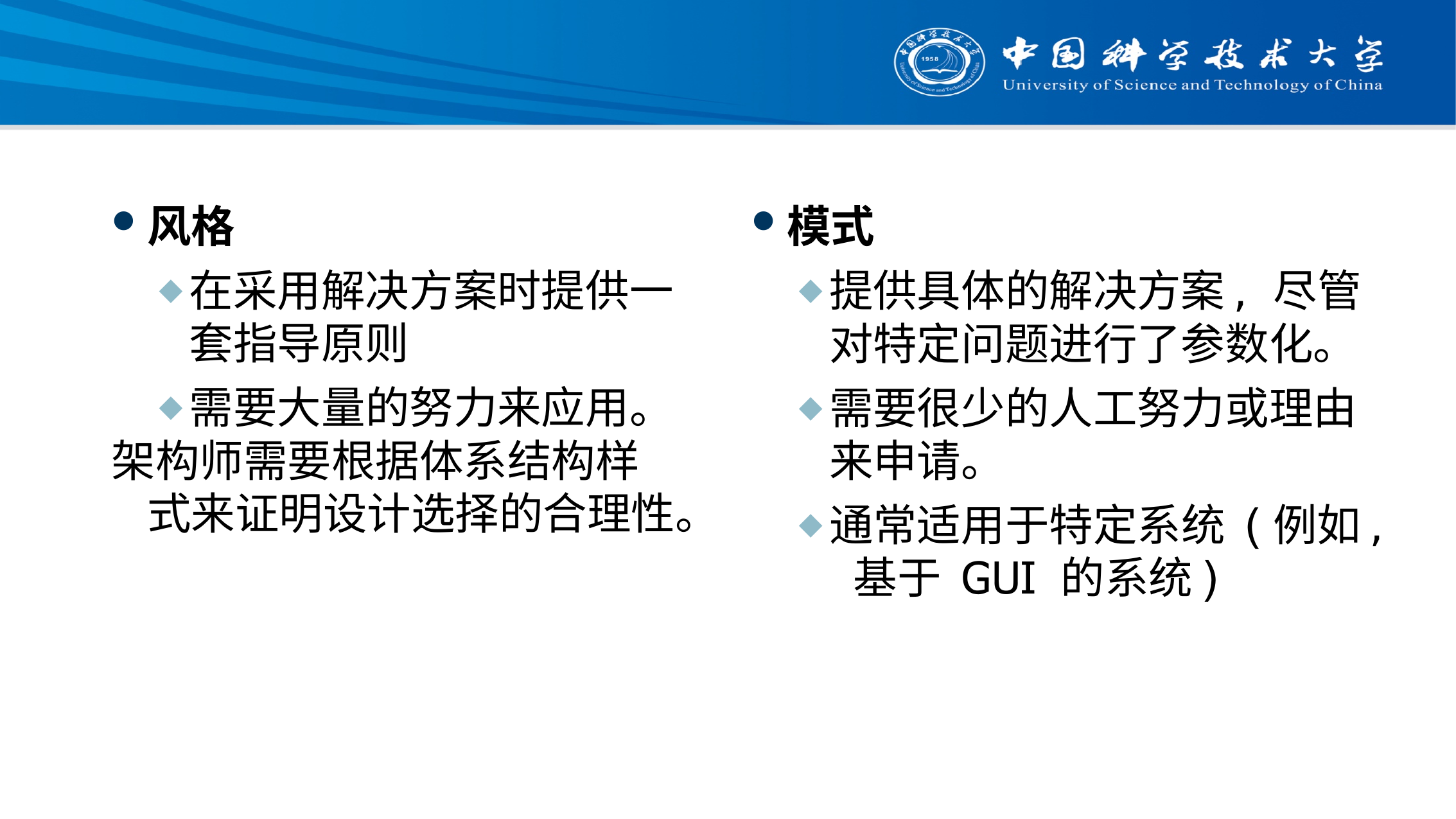

# 式样和样式的区别
风格
在采用解决方案时提供一套指导原则
需要大量的努力来应用。
架构师需要根据体系结构样式来证明设计选择的合理性。
模式
提供具体的解决方案, 尽管对特定问题进行了参数化。
需要很少的人工努力或理由来申请。
通常适用于特定系统 (例如, 基于 GUI 的系统)